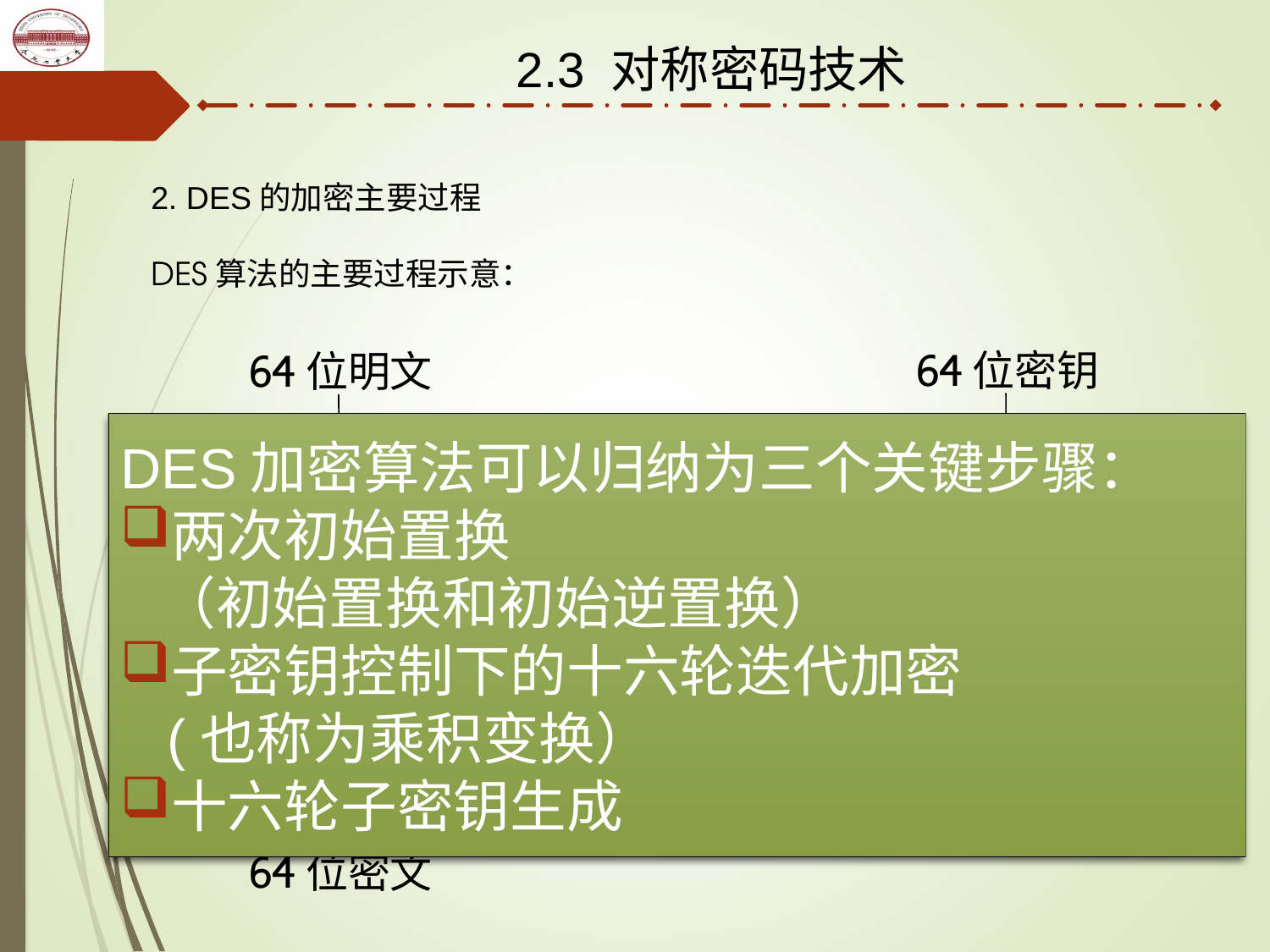

2.3 对称密码技术
2. DES的加密主要过程
DES算法的主要过程示意：
64位密钥
64位明文

DES加密算法可以归纳为三个关键步骤：
两次初始置换
  （初始置换和初始逆置换）
子密钥控制下的十六轮迭代加密
   (也称为乘积变换）
十六轮子密钥生成
置换选择PC-1
初始置换IP
K1

循环左移
第一轮置换与替代
置换选择PC-2

K16
循环左移
第16轮置换与替代
置换选择PC-2

逆初始置换IP-1
其中：K1∼K16是子密钥

64位密文